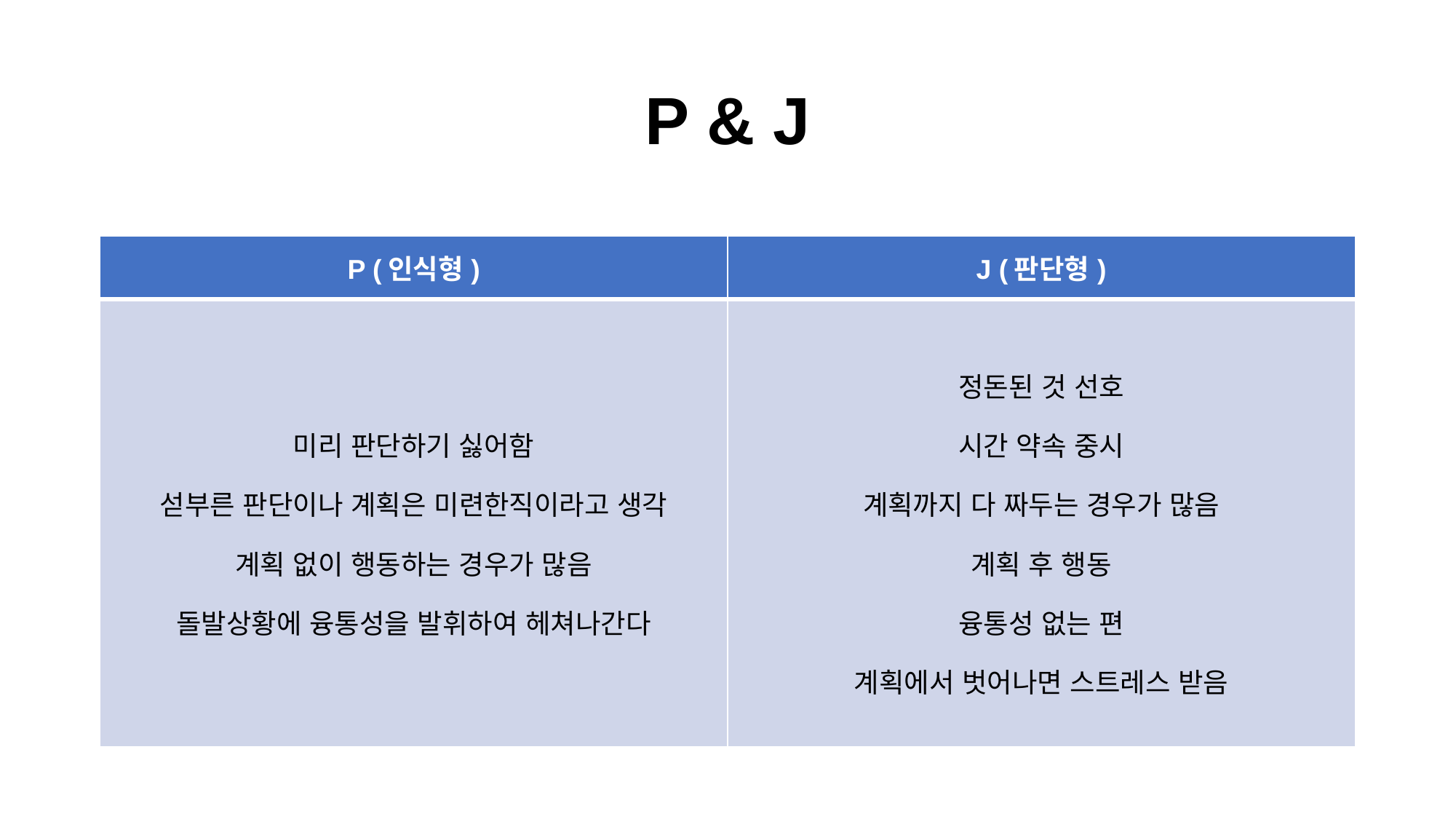

# P & J
| P (인식형) | J (판단형) |
| --- | --- |
| 미리 판단하기 싫어함 섣부른 판단이나 계획은 미련한직이라고 생각 계획 없이 행동하는 경우가 많음 돌발상황에 융통성을 발휘하여 헤쳐나간다 | 정돈된 것 선호 시간 약속 중시 계획까지 다 짜두는 경우가 많음 계획 후 행동 융통성 없는 편 계획에서 벗어나면 스트레스 받음 |